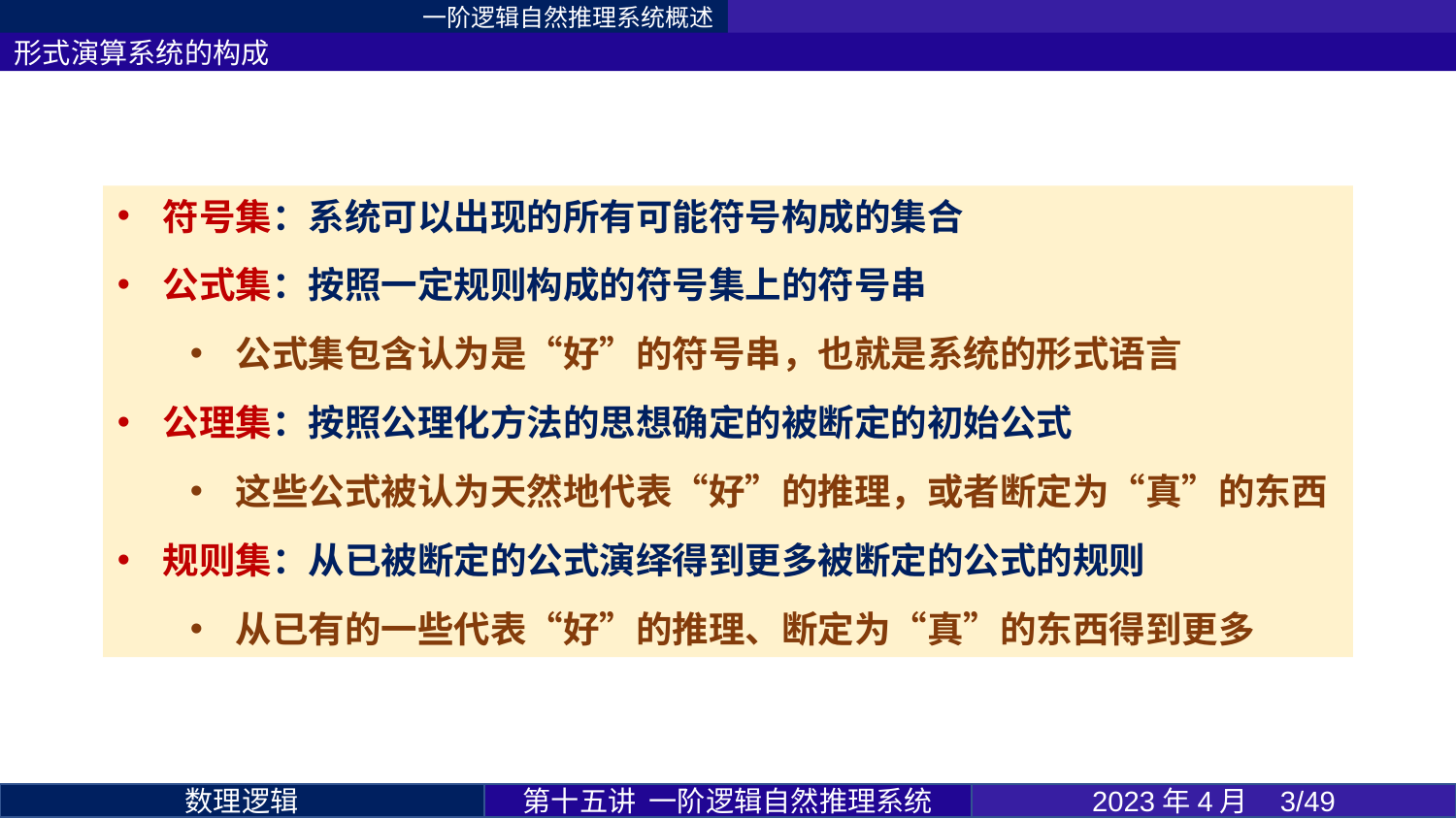

一阶逻辑自然推理系统概述
形式演算系统的构成
符号集：系统可以出现的所有可能符号构成的集合
公式集：按照一定规则构成的符号集上的符号串
公式集包含认为是“好”的符号串，也就是系统的形式语言
公理集：按照公理化方法的思想确定的被断定的初始公式
这些公式被认为天然地代表“好”的推理，或者断定为“真”的东西
规则集：从已被断定的公式演绎得到更多被断定的公式的规则
从已有的一些代表“好”的推理、断定为“真”的东西得到更多
第十五讲  一阶逻辑自然推理系统
2023年4月    3/49
数理逻辑